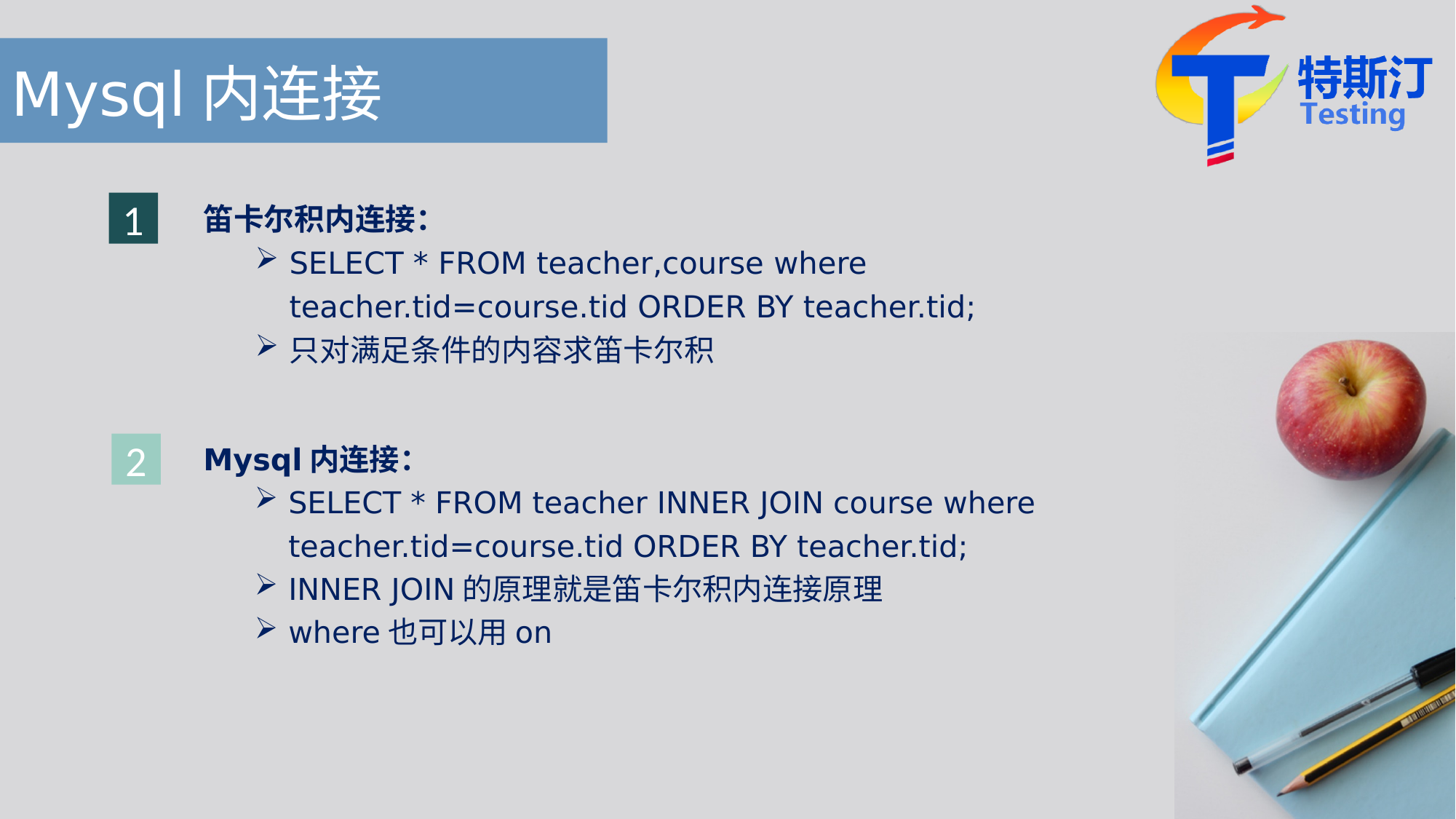

# Mysql内连接
笛卡尔积内连接：
SELECT * FROM teacher,course where teacher.tid=course.tid ORDER BY teacher.tid;
只对满足条件的内容求笛卡尔积
1
Mysql内连接：
SELECT * FROM teacher INNER JOIN course where teacher.tid=course.tid ORDER BY teacher.tid;
INNER JOIN的原理就是笛卡尔积内连接原理
where也可以用on
2